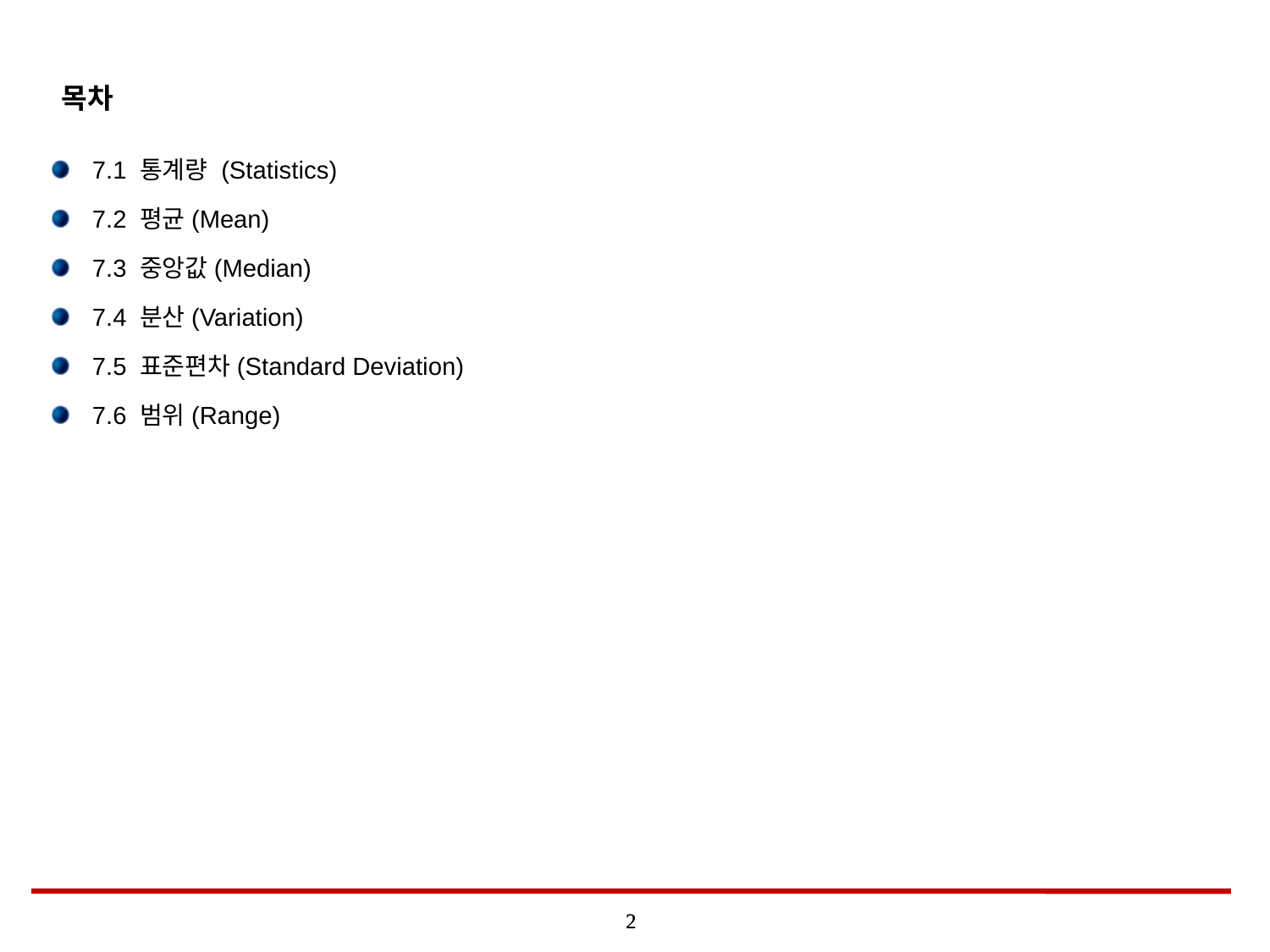

# 목차
7.1 통계량 (Statistics)
7.2 평균(Mean)
7.3 중앙값(Median)
7.4 분산(Variation)
7.5 표준편차(Standard Deviation)
7.6 범위(Range)